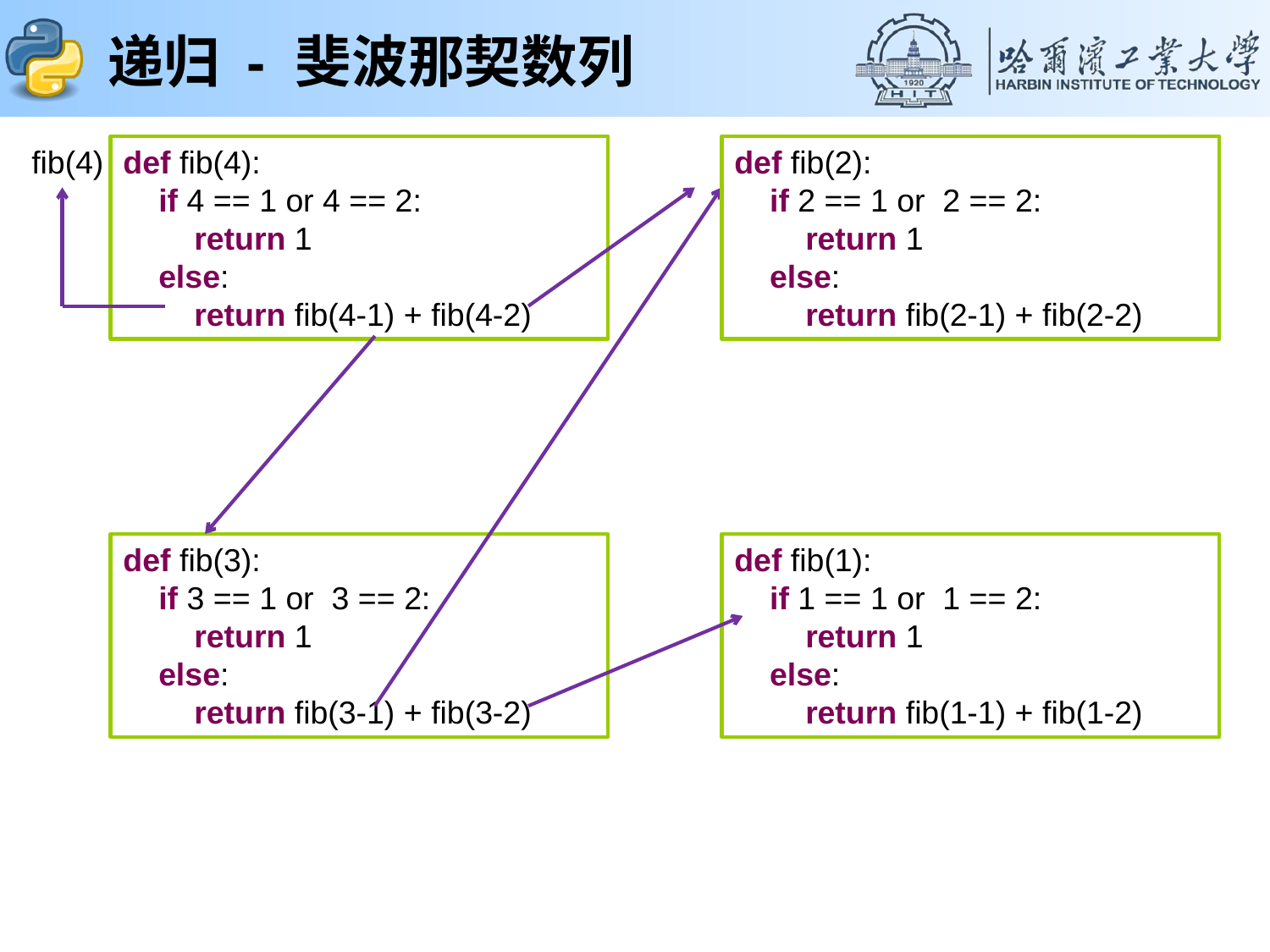

# 递归 - 斐波那契数列
fib(4)
def fib(4):
    if 4 == 1 or 4 == 2:
        return 1
    else:
        return fib(4-1) + fib(4-2)
def fib(2):
    if 2 == 1 or  2 == 2:
        return 1
    else:
        return fib(2-1) + fib(2-2)
def fib(3):
    if 3 == 1 or  3 == 2:
        return 1
    else:
        return fib(3-1) + fib(3-2)
def fib(1):
    if 1 == 1 or  1 == 2:
        return 1
    else:
        return fib(1-1) + fib(1-2)